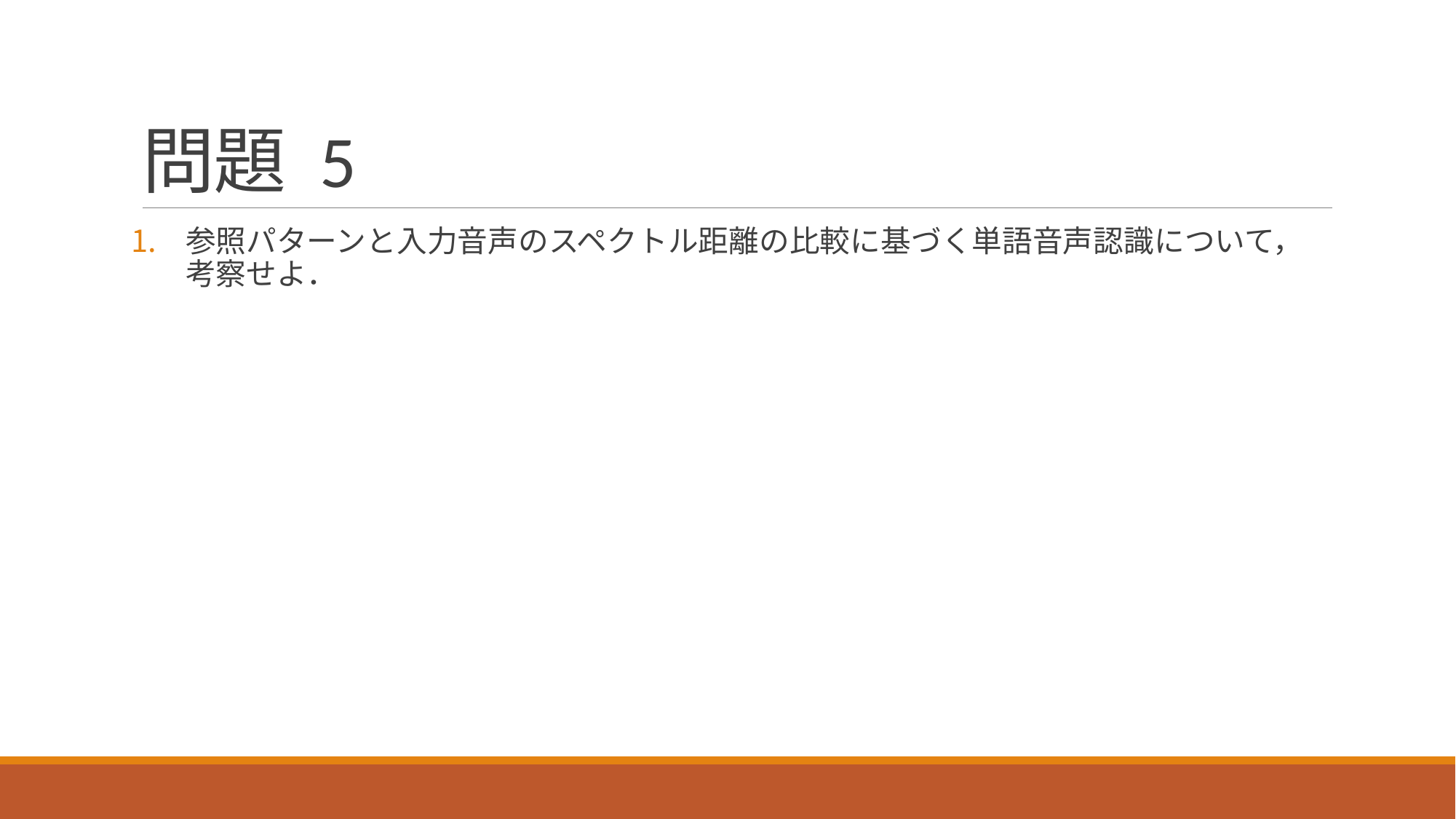

# 問題 5
参照パターンと入力音声のスペクトル距離の比較に基づく単語音声認識について，考察せよ．